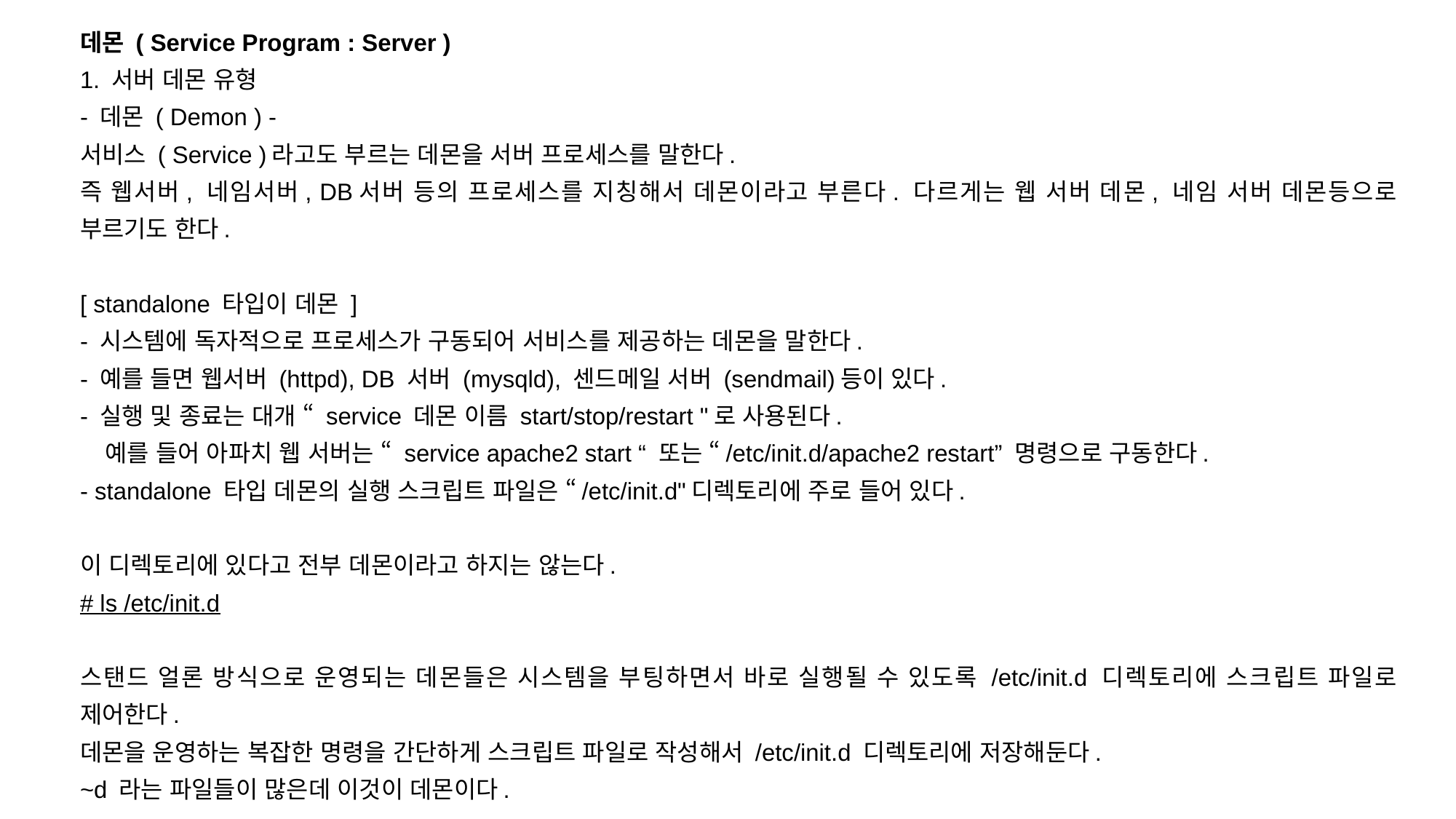

데몬 ( Service Program : Server )
1. 서버 데몬 유형
- 데몬 ( Demon ) -
서비스 ( Service )라고도 부르는 데몬을 서버 프로세스를 말한다.
즉 웹서버, 네임서버, DB서버 등의 프로세스를 지칭해서 데몬이라고 부른다. 다르게는 웹 서버 데몬, 네임 서버 데몬등으로 부르기도 한다.

[ standalone 타입이 데몬 ]
- 시스템에 독자적으로 프로세스가 구동되어 서비스를 제공하는 데몬을 말한다.
- 예를 들면 웹서버 (httpd), DB 서버 (mysqld), 센드메일 서버 (sendmail)등이 있다.
- 실행 및 종료는 대개 “ service 데몬 이름 start/stop/restart "로 사용된다.
   예를 들어 아파치 웹 서버는 “ service apache2 start “ 또는 “/etc/init.d/apache2 restart” 명령으로 구동한다.
- standalone 타입 데몬의 실행 스크립트 파일은 “/etc/init.d"디렉토리에 주로 들어 있다.

이 디렉토리에 있다고 전부 데몬이라고 하지는 않는다.
# ls /etc/init.d

스탠드 얼론 방식으로 운영되는 데몬들은 시스템을 부팅하면서 바로 실행될 수 있도록 /etc/init.d 디렉토리에 스크립트 파일로 제어한다.
데몬을 운영하는 복잡한 명령을 간단하게 스크립트 파일로 작성해서 /etc/init.d 디렉토리에 저장해둔다.
~d 라는 파일들이 많은데 이것이 데몬이다.